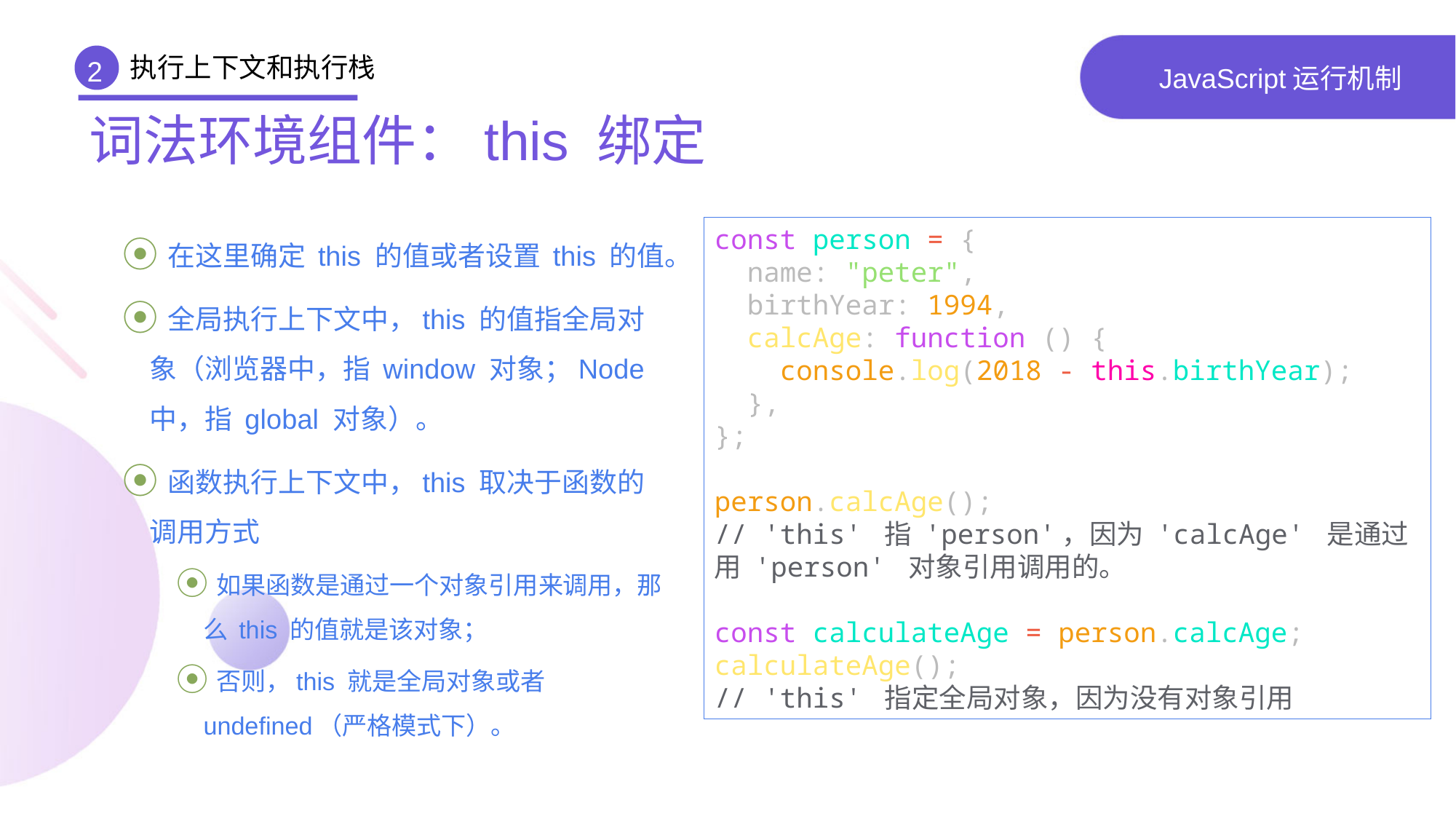

执行上下文和执行栈
2
# JavaScript运行机制
词法环境组件：this 绑定
 在这里确定 this 的值或者设置 this 的值。
 全局执行上下文中，this 的值指全局对象（浏览器中，指 window 对象；Node 中，指 global 对象）。
 函数执行上下文中，this 取决于函数的调用方式
 如果函数是通过一个对象引用来调用，那么 this 的值就是该对象；
 否则，this 就是全局对象或者 undefined（严格模式下）。
const person = {
  name: "peter",
  birthYear: 1994,
  calcAge: function () {
    console.log(2018 - this.birthYear);
  },
};
person.calcAge();
// 'this' 指 'person'，因为 'calcAge' 是通过用 'person' 对象引用调用的。
const calculateAge = person.calcAge;
calculateAge();
// 'this' 指定全局对象，因为没有对象引用